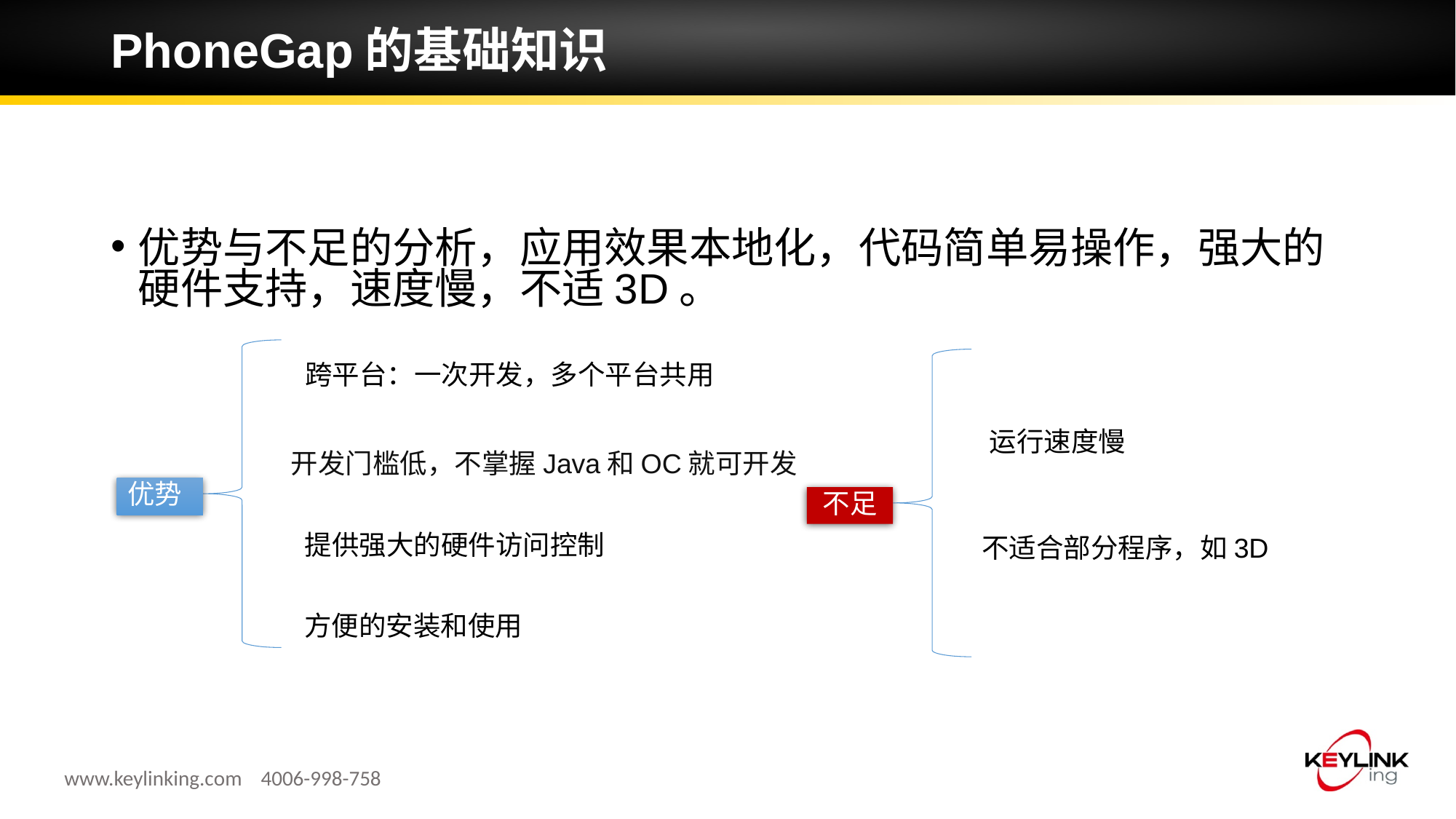

# PhoneGap的基础知识
优势与不足的分析，应用效果本地化，代码简单易操作，强大的硬件支持，速度慢，不适3D。

跨平台：一次开发，多个平台共用
运行速度慢
开发门槛低，不掌握Java和OC就可开发
优势
不足
提供强大的硬件访问控制
不适合部分程序，如3D
方便的安装和使用